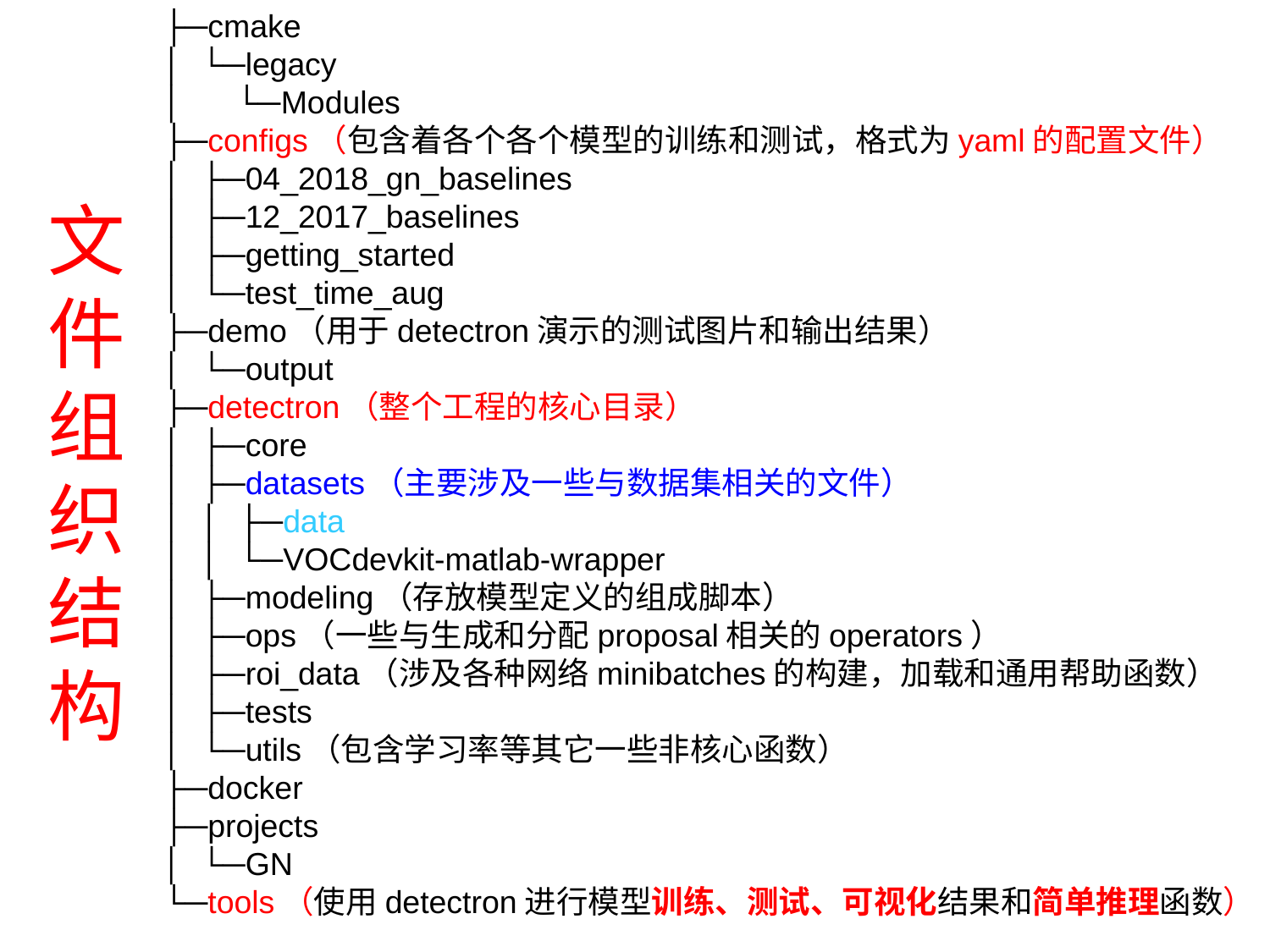

├─cmake
│  └─legacy
│      └─Modules
├─configs（包含着各个各个模型的训练和测试，格式为yaml的配置文件）
│  ├─04_2018_gn_baselines
│  ├─12_2017_baselines
│  ├─getting_started
│  └─test_time_aug
├─demo（用于detectron演示的测试图片和输出结果）
│  └─output
├─detectron（整个工程的核心目录）
│  ├─core
│  ├─datasets（主要涉及一些与数据集相关的文件）
│  │  ├─data
│  │  └─VOCdevkit-matlab-wrapper
│  ├─modeling（存放模型定义的组成脚本）
│  ├─ops（一些与生成和分配proposal相关的operators）
│  ├─roi_data（涉及各种网络minibatches的构建，加载和通用帮助函数）
│  ├─tests
│  └─utils（包含学习率等其它一些非核心函数）
├─docker
├─projects
│  └─GN
└─tools（使用detectron进行模型训练、测试、可视化结果和简单推理函数）
文件组织结构
#